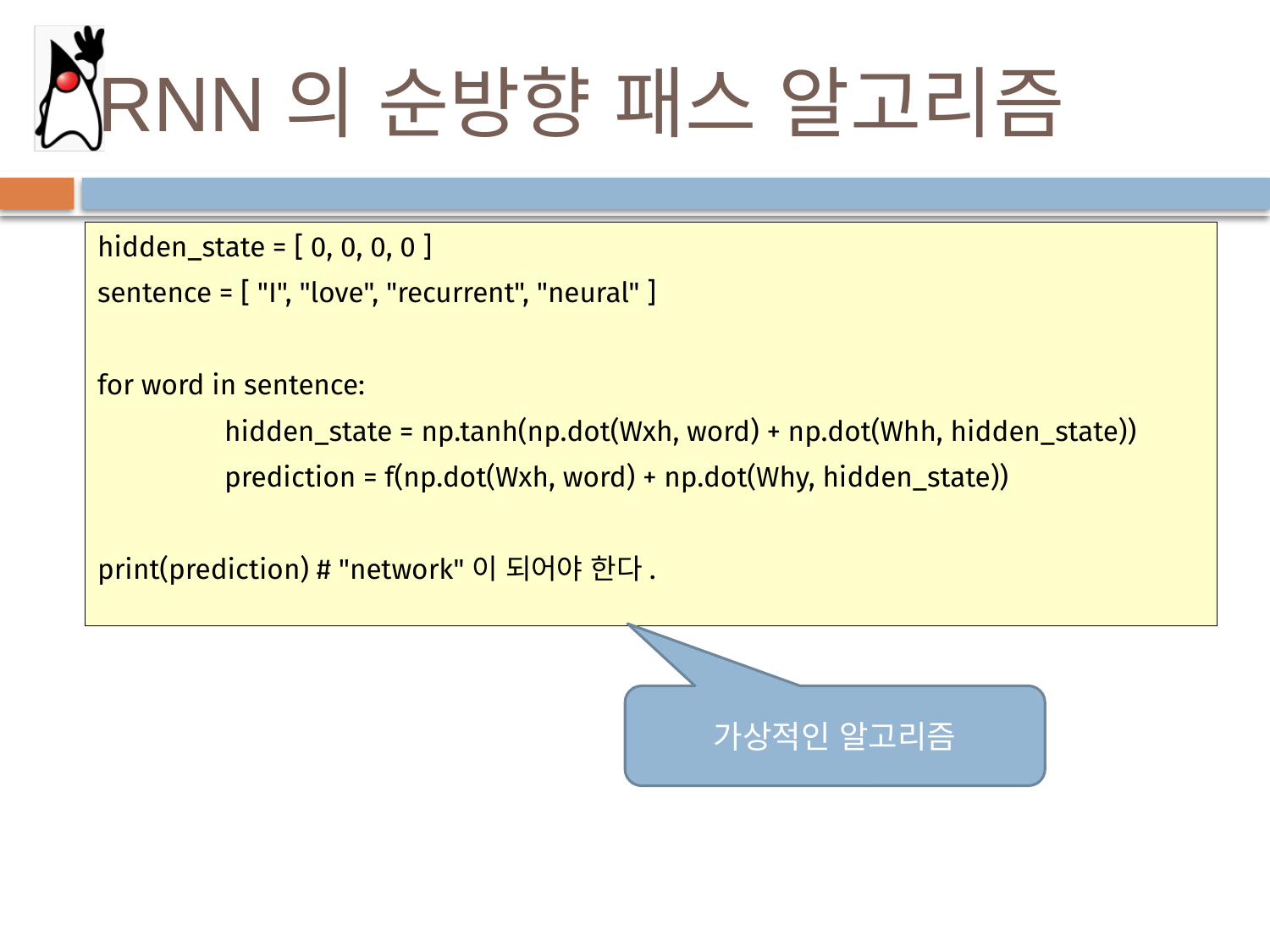

# RNN의 순방향 패스 알고리즘
hidden_state = [ 0, 0, 0, 0 ]
sentence = [ "I", "love", "recurrent", "neural" ]

for word in sentence:
	hidden_state = np.tanh(np.dot(Wxh, word) + np.dot(Whh, hidden_state))
	prediction = f(np.dot(Wxh, word) + np.dot(Why, hidden_state))

print(prediction) # "network"이 되어야 한다.
가상적인 알고리즘